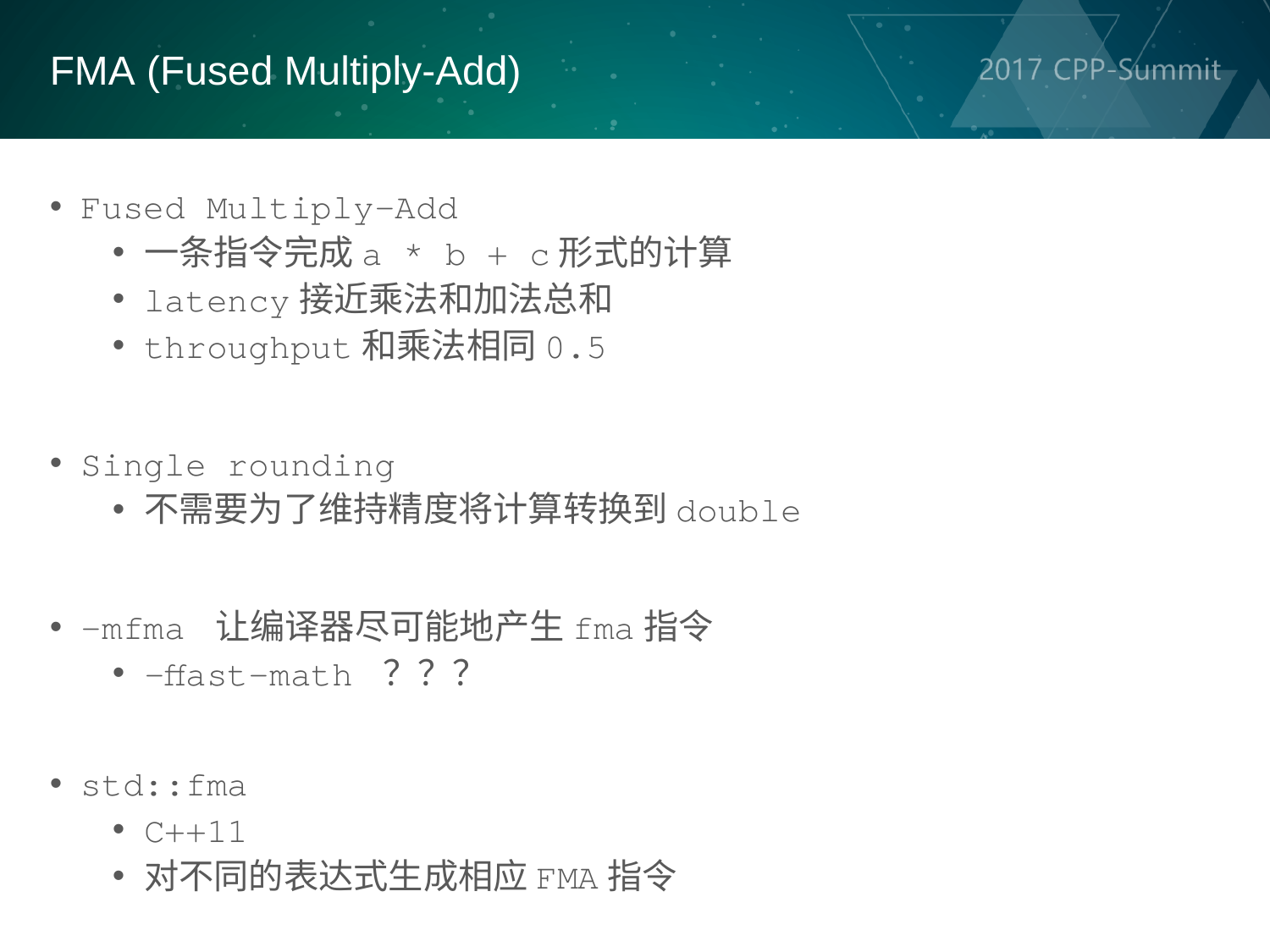

FMA (Fused Multiply-Add)

Fused Multiply-Add
一条指令完成a * b + c形式的计算
latency接近乘法和加法总和
throughput和乘法相同0.5

Single rounding
不需要为了维持精度将计算转换到double

-mfma 让编译器尽可能地产生fma指令
-ffast-math ？？？

std::fma
C++11
对不同的表达式生成相应FMA指令